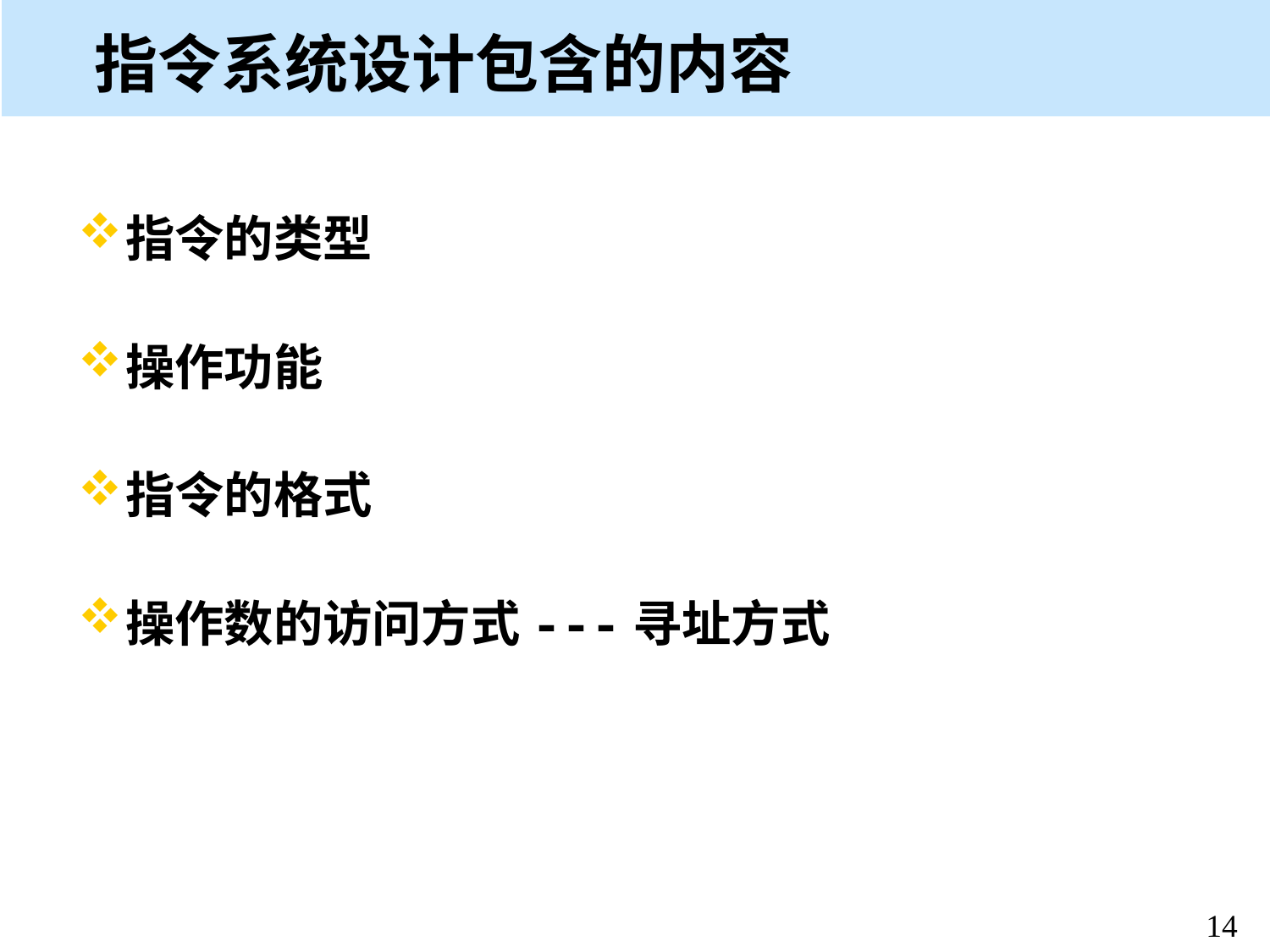

# 指令系统设计包含的内容
指令的类型
操作功能
指令的格式
操作数的访问方式---寻址方式